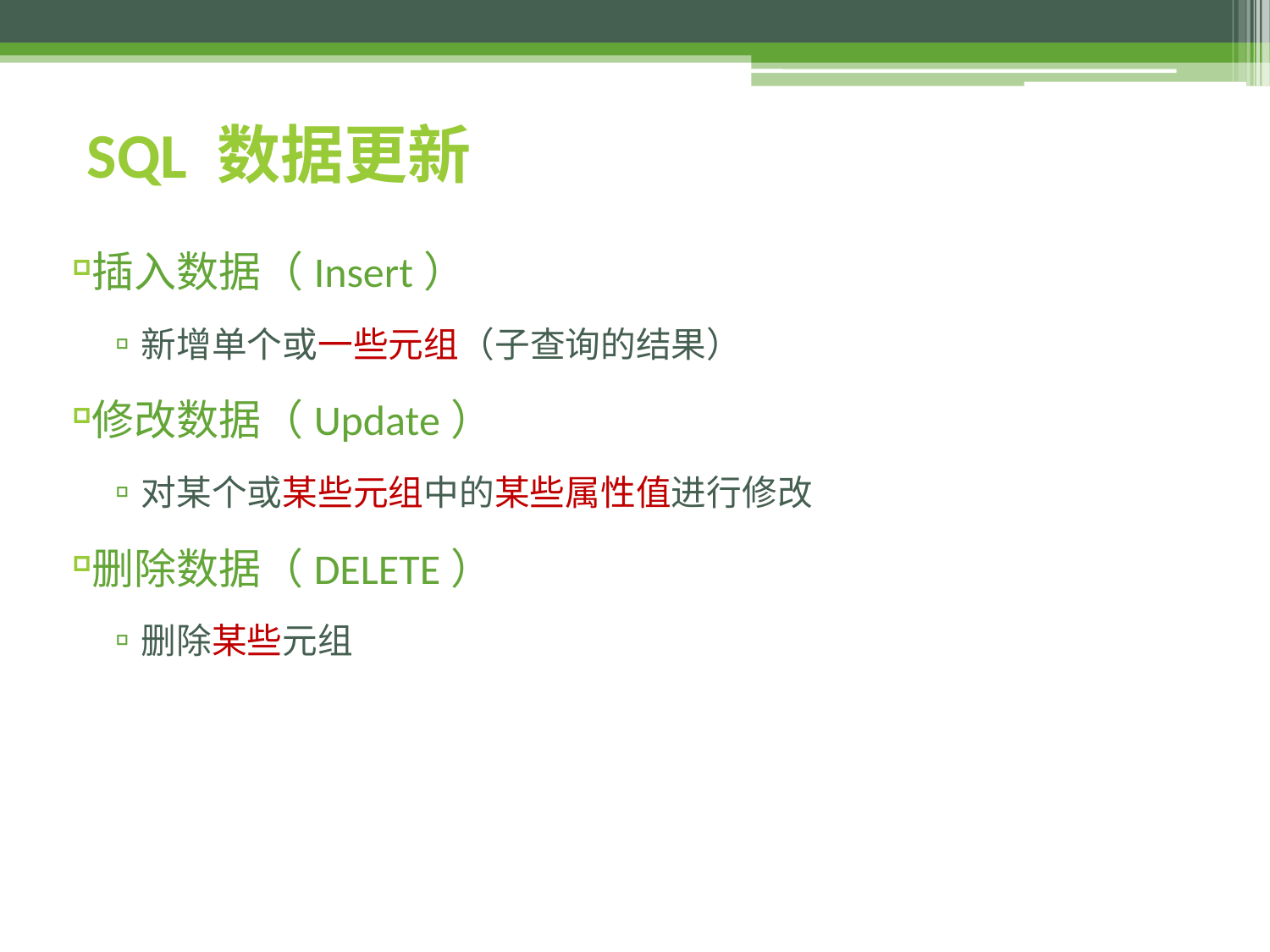

# SQL 数据更新
插入数据（Insert）
新增单个或一些元组（子查询的结果）
修改数据（Update）
对某个或某些元组中的某些属性值进行修改
删除数据（DELETE）
删除某些元组